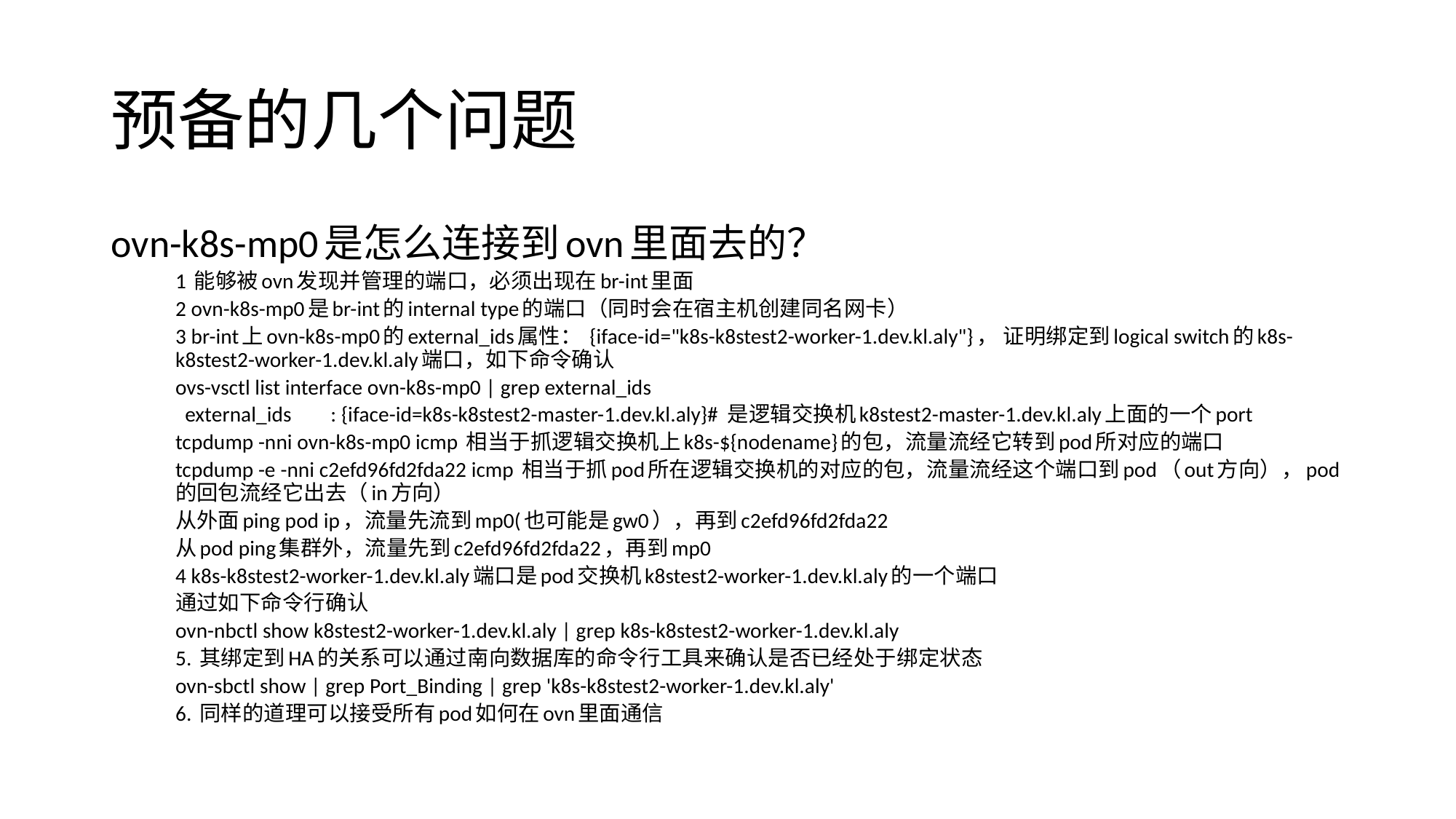

# 预备的几个问题
ovn-k8s-mp0是怎么连接到ovn里面去的？
1 能够被ovn发现并管理的端口，必须出现在br-int里面
2 ovn-k8s-mp0是br-int的internal type的端口（同时会在宿主机创建同名网卡）
3 br-int上ovn-k8s-mp0的external_ids属性： {iface-id="k8s-k8stest2-worker-1.dev.kl.aly"}， 证明绑定到logical switch的k8s-k8stest2-worker-1.dev.kl.aly端口，如下命令确认
ovs-vsctl list interface ovn-k8s-mp0 | grep external_ids
  external_ids        : {iface-id=k8s-k8stest2-master-1.dev.kl.aly}# 是逻辑交换机k8stest2-master-1.dev.kl.aly上面的一个port
tcpdump -nni ovn-k8s-mp0 icmp 相当于抓逻辑交换机上k8s-${nodename}的包，流量流经它转到pod所对应的端口
tcpdump -e -nni c2efd96fd2fda22 icmp 相当于抓pod所在逻辑交换机的对应的包，流量流经这个端口到pod（out方向），pod的回包流经它出去（in方向）
从外面ping pod ip，流量先流到mp0(也可能是gw0），再到c2efd96fd2fda22
从pod ping集群外，流量先到c2efd96fd2fda22，再到mp0
4 k8s-k8stest2-worker-1.dev.kl.aly端口是pod交换机k8stest2-worker-1.dev.kl.aly的一个端口
通过如下命令行确认
ovn-nbctl show k8stest2-worker-1.dev.kl.aly | grep k8s-k8stest2-worker-1.dev.kl.aly
5. 其绑定到HA的关系可以通过南向数据库的命令行工具来确认是否已经处于绑定状态
ovn-sbctl show | grep Port_Binding | grep 'k8s-k8stest2-worker-1.dev.kl.aly'
6. 同样的道理可以接受所有pod如何在ovn里面通信